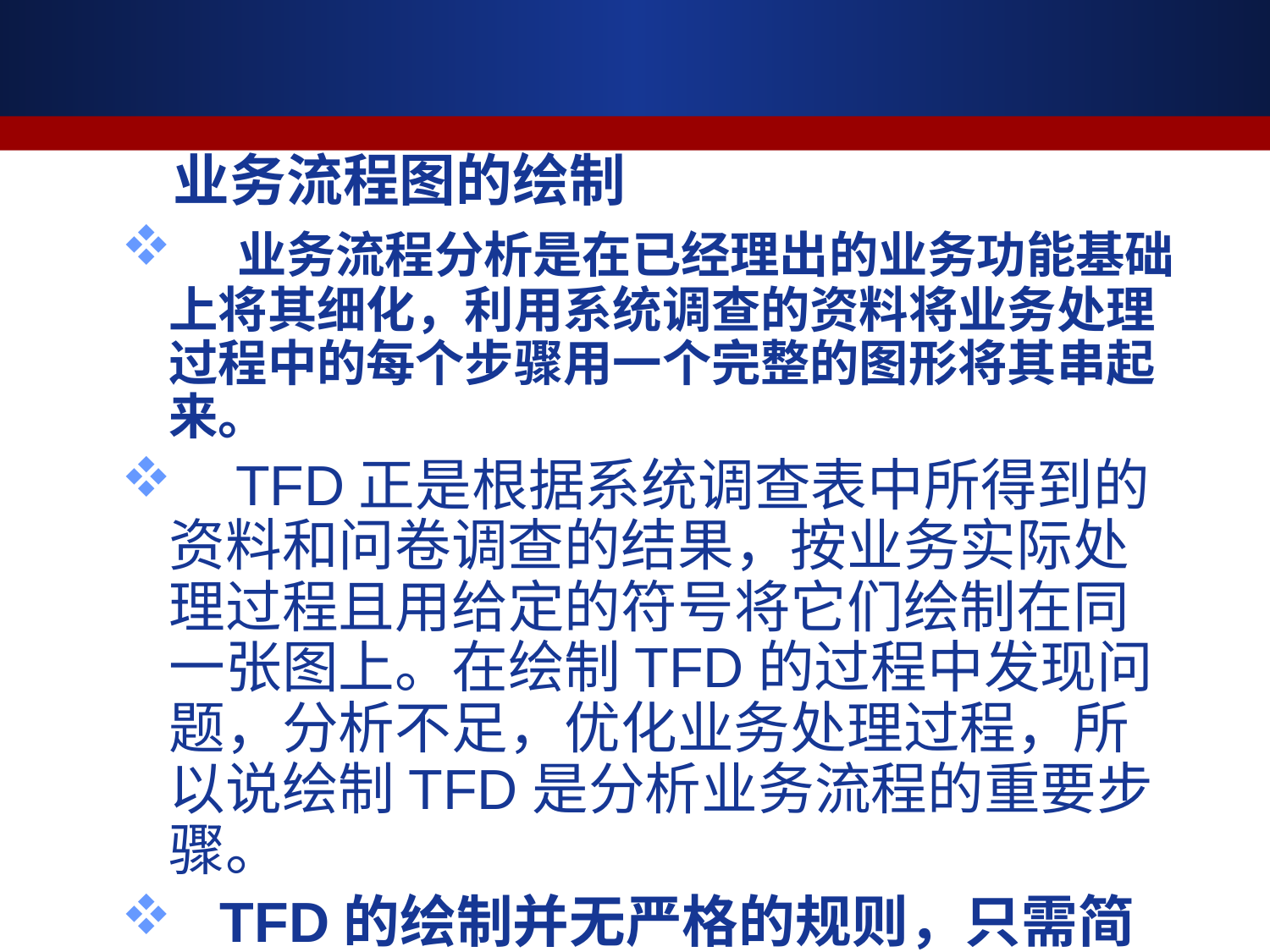

业务流程图的绘制
    业务流程分析是在已经理出的业务功能基础上将其细化，利用系统调查的资料将业务处理过程中的每个步骤用一个完整的图形将其串起来。
    TFD正是根据系统调查表中所得到的资料和问卷调查的结果，按业务实际处理过程且用给定的符号将它们绘制在同一张图上。在绘制TFD的过程中发现问题，分析不足，优化业务处理过程，所以说绘制TFD是分析业务流程的重要步骤。
   TFD的绘制并无严格的规则，只需简明扼要地如实反映实际业务过程。